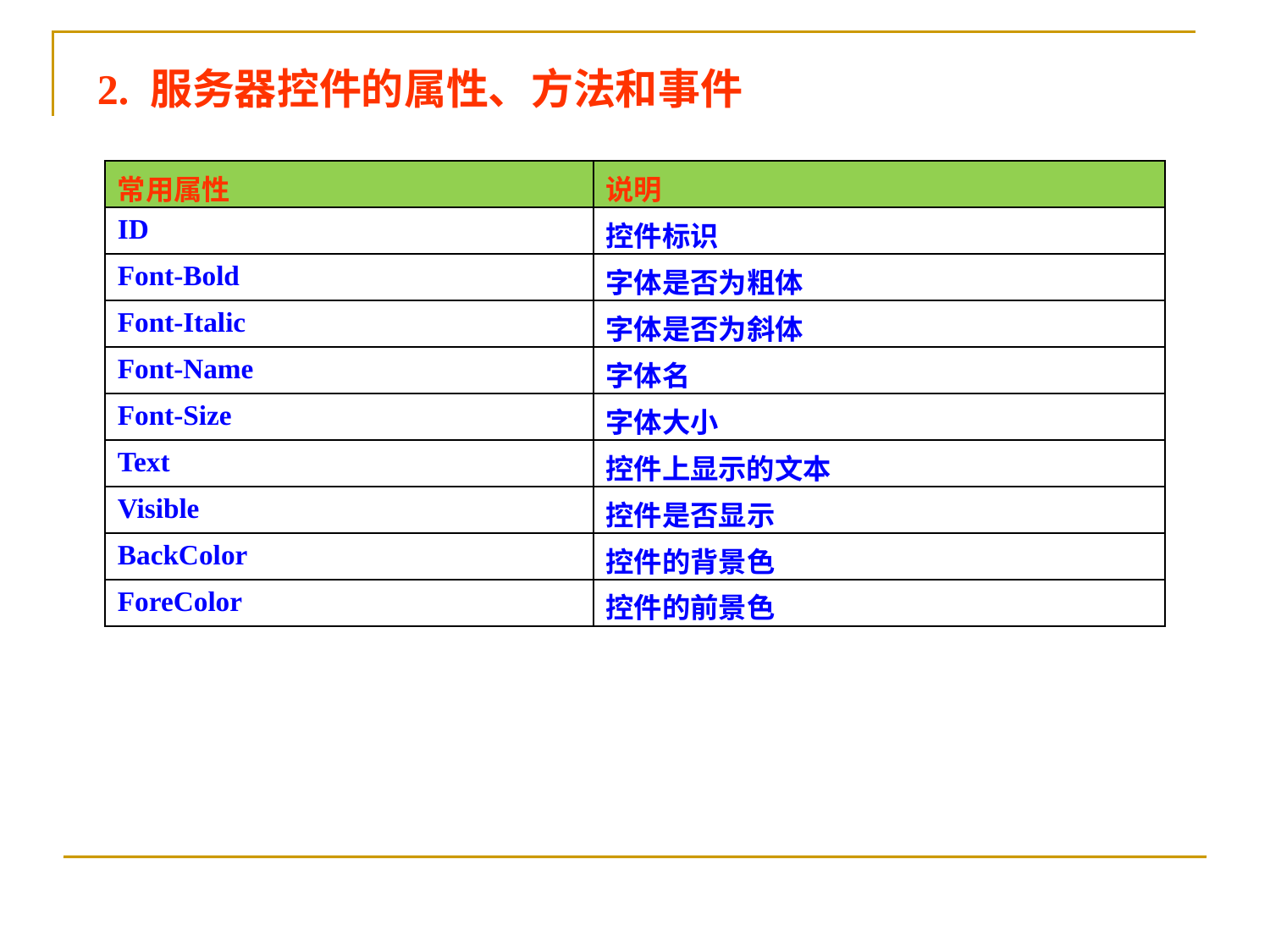

2. 服务器控件的属性、方法和事件
| 常用属性 | 说明 |
| --- | --- |
| ID | 控件标识 |
| Font-Bold | 字体是否为粗体 |
| Font-Italic | 字体是否为斜体 |
| Font-Name | 字体名 |
| Font-Size | 字体大小 |
| Text | 控件上显示的文本 |
| Visible | 控件是否显示 |
| BackColor | 控件的背景色 |
| ForeColor | 控件的前景色 |